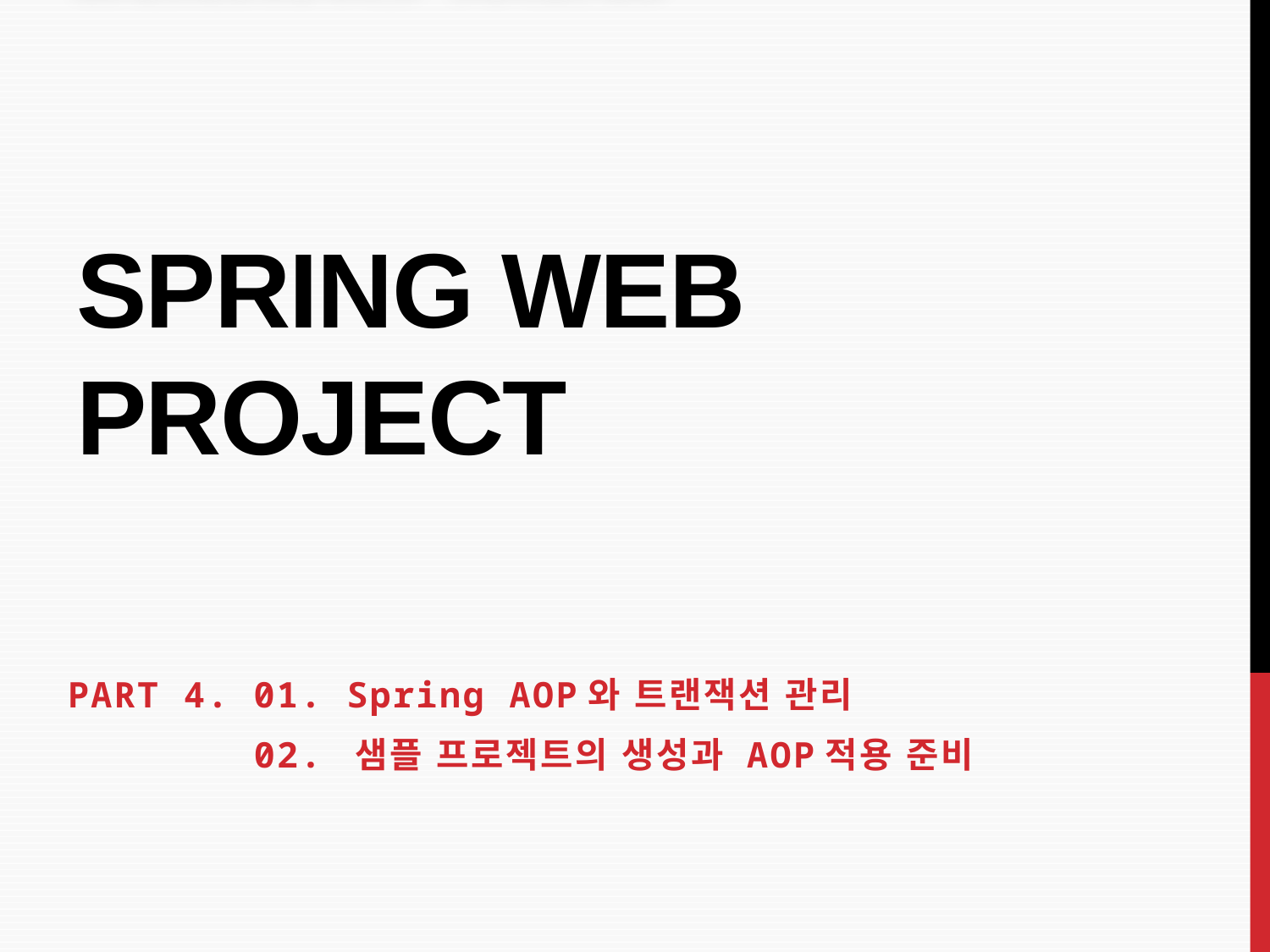

# Spring Web Project
PART 4. 01. Spring AOP와 트랜잭션 관리
        02. 샘플 프로젝트의 생성과 AOP적용 준비